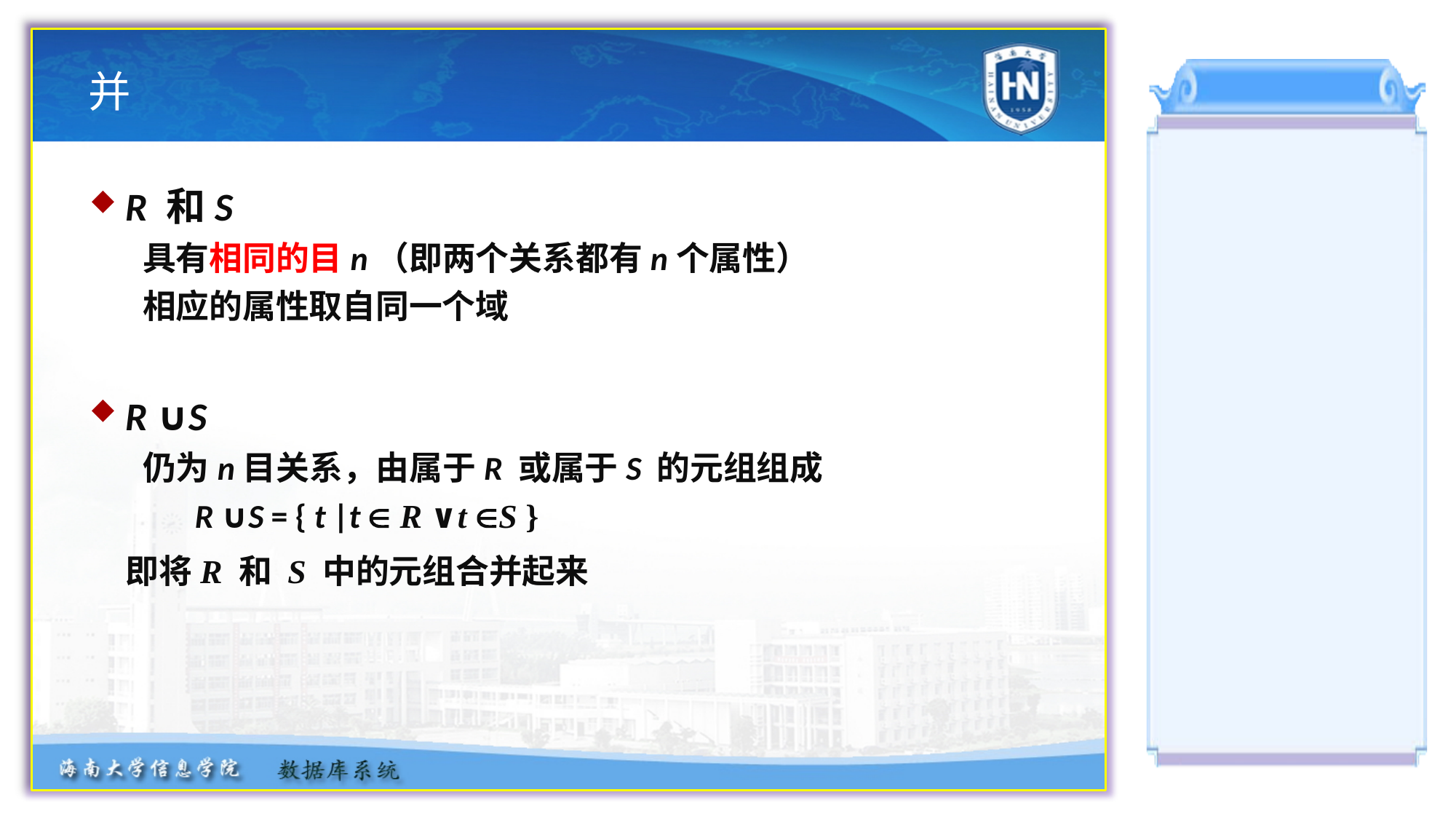

# 并
R 和S
具有相同的目n（即两个关系都有n个属性）
相应的属性取自同一个域

R ∪S
仍为n目关系，由属于R 或属于S 的元组组成
       R ∪S = { t |t ∈ R ∨t ∈S }
   即将R 和 S 中的元组合并起来